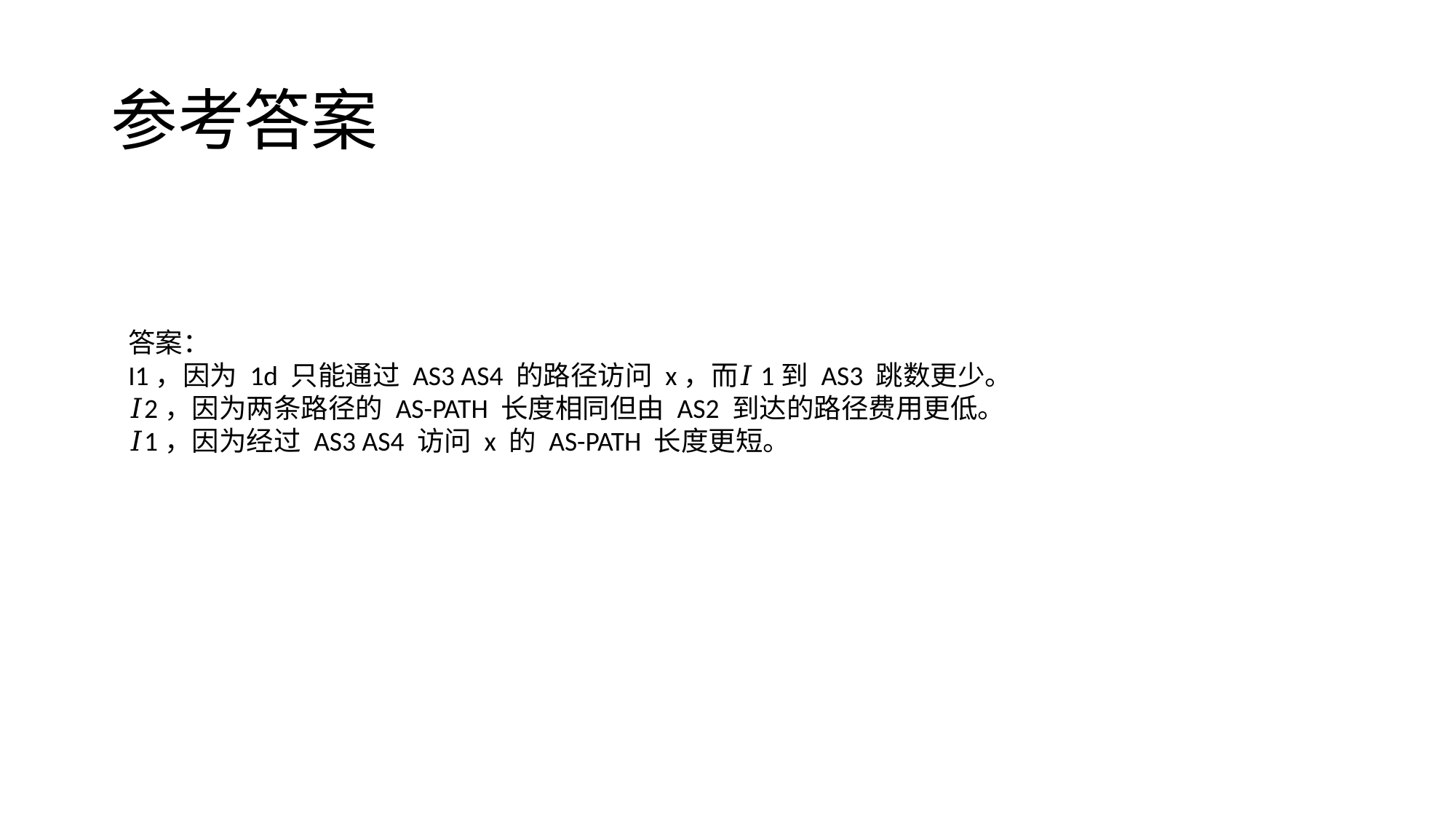

# 参考答案

答案：
I1，因为 1d 只能通过 AS3 AS4 的路径访问 x，而𝐼1到 AS3 跳数更少。
𝐼2，因为两条路径的 AS-PATH 长度相同但由 AS2 到达的路径费用更低。
𝐼1，因为经过 AS3 AS4 访问 x 的 AS-PATH 长度更短。